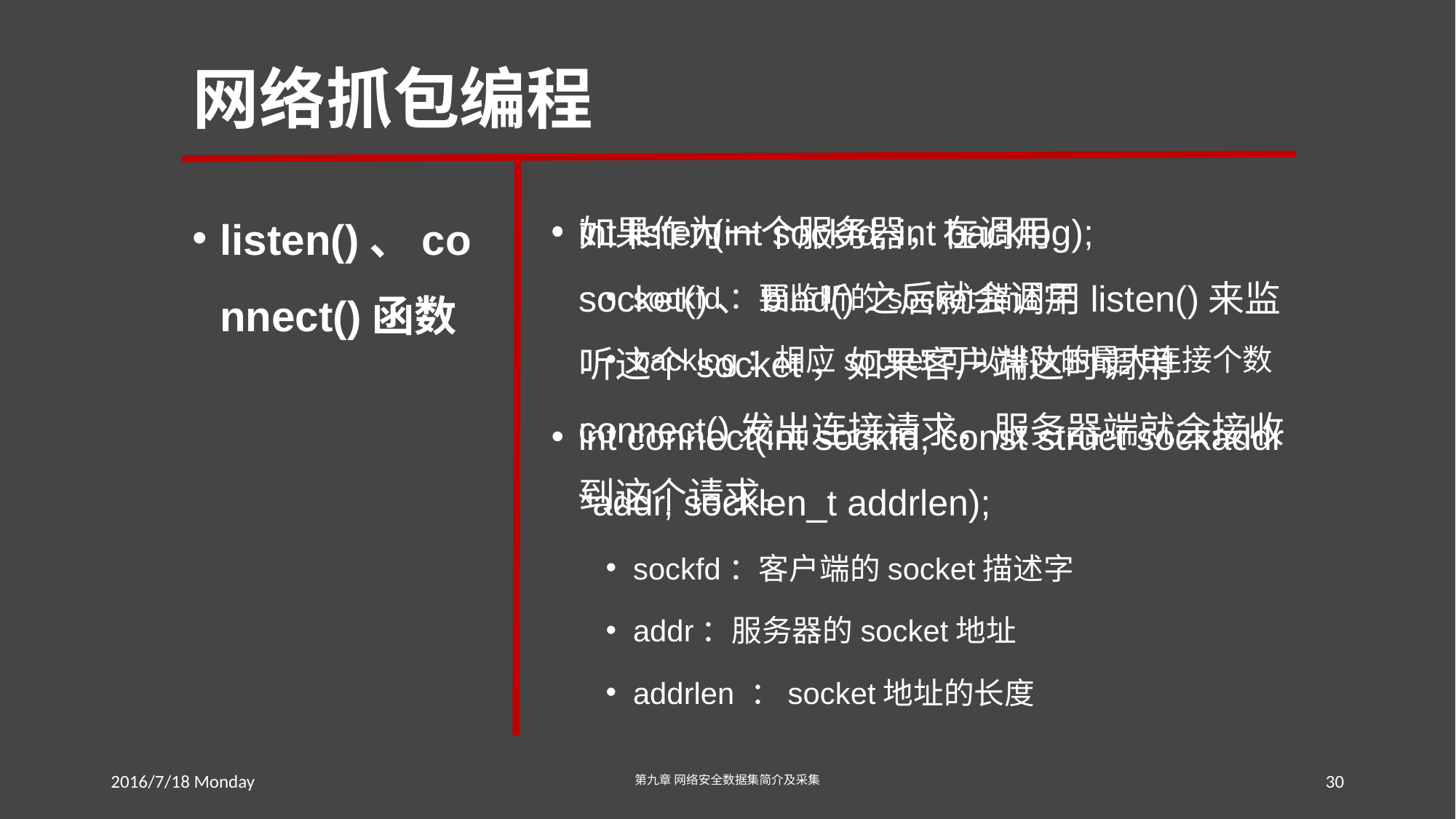

# 网络抓包编程
listen()、connect()函数
int listen(int sockfd, int backlog);
sockfd：要监听的socket描述字
backlog：相应socket可以排队的最大连接个数
int connect(int sockfd, const struct sockaddr *addr, socklen_t addrlen);
sockfd：客户端的socket描述字
addr：服务器的socket地址
addrlen ：socket地址的长度

如果作为一个服务器，在调用socket()、bind()之后就会调用listen()来监听这个socket，如果客户端这时调用connect()发出连接请求，服务器端就会接收到这个请求。
2016/7/18 Monday
第九章 网络安全数据集简介及采集
30